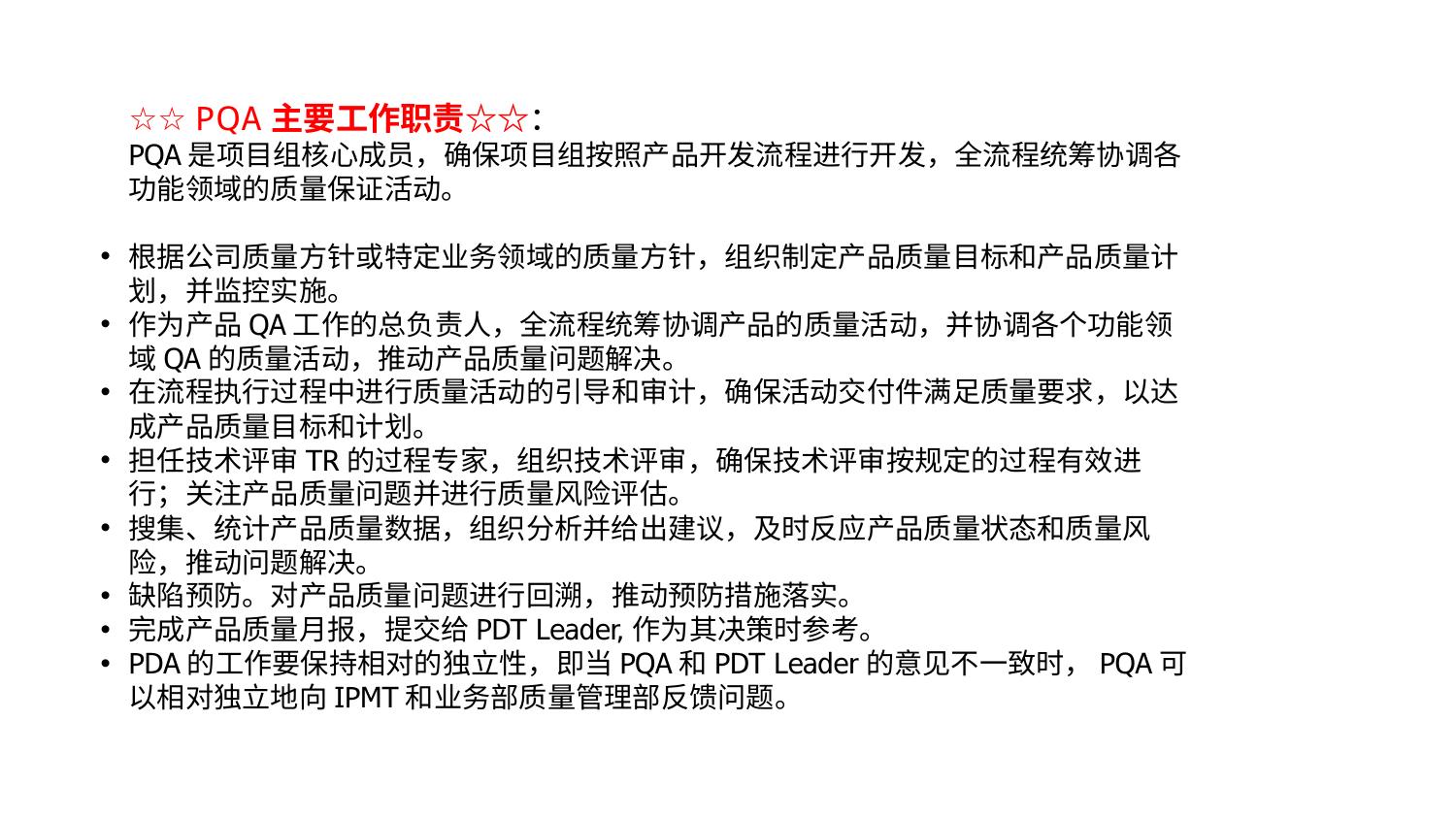

☆☆ PQA主要工作职责☆☆：
PQA是项目组核心成员，确保项目组按照产品开发流程进行开发，全流程统筹协调各功能领域的质量保证活动。

根据公司质量方针或特定业务领域的质量方针，组织制定产品质量目标和产品质量计划，并监控实施。
作为产品QA工作的总负责人，全流程统筹协调产品的质量活动，并协调各个功能领域QA的质量活动，推动产品质量问题解决。
在流程执行过程中进行质量活动的引导和审计，确保活动交付件满足质量要求，以达成产品质量目标和计划。
担任技术评审TR的过程专家，组织技术评审，确保技术评审按规定的过程有效进行；关注产品质量问题并进行质量风险评估。
搜集、统计产品质量数据，组织分析并给出建议，及时反应产品质量状态和质量风险，推动问题解决。
缺陷预防。对产品质量问题进行回溯，推动预防措施落实。
完成产品质量月报，提交给PDT Leader,作为其决策时参考。
PDA的工作要保持相对的独立性，即当PQA和PDT Leader的意见不一致时，PQA可以相对独立地向IPMT和业务部质量管理部反馈问题。